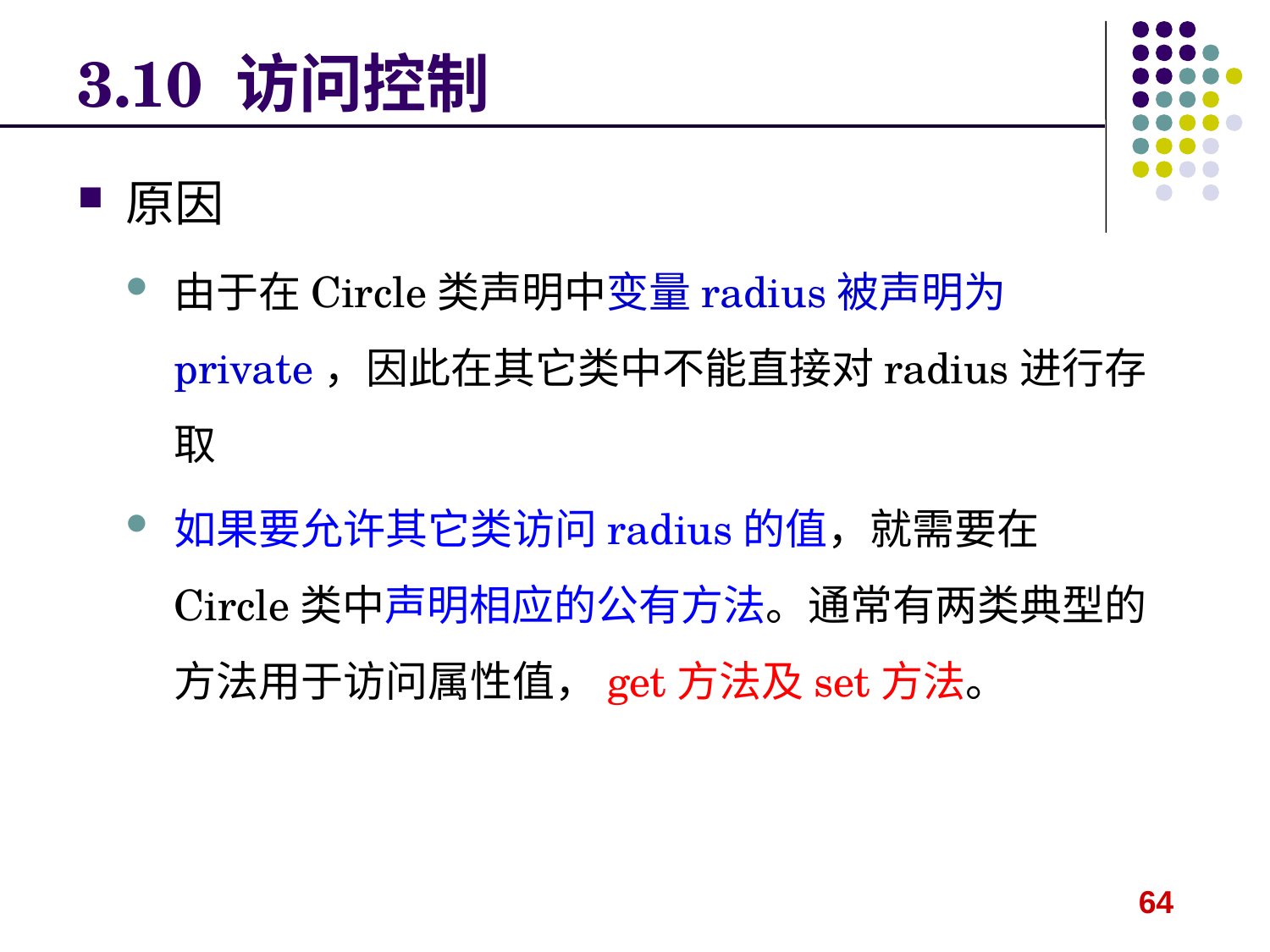

# 3.10 访问控制
原因
由于在Circle类声明中变量radius被声明为private，因此在其它类中不能直接对radius进行存取
如果要允许其它类访问radius的值，就需要在Circle类中声明相应的公有方法。通常有两类典型的方法用于访问属性值，get方法及set方法。